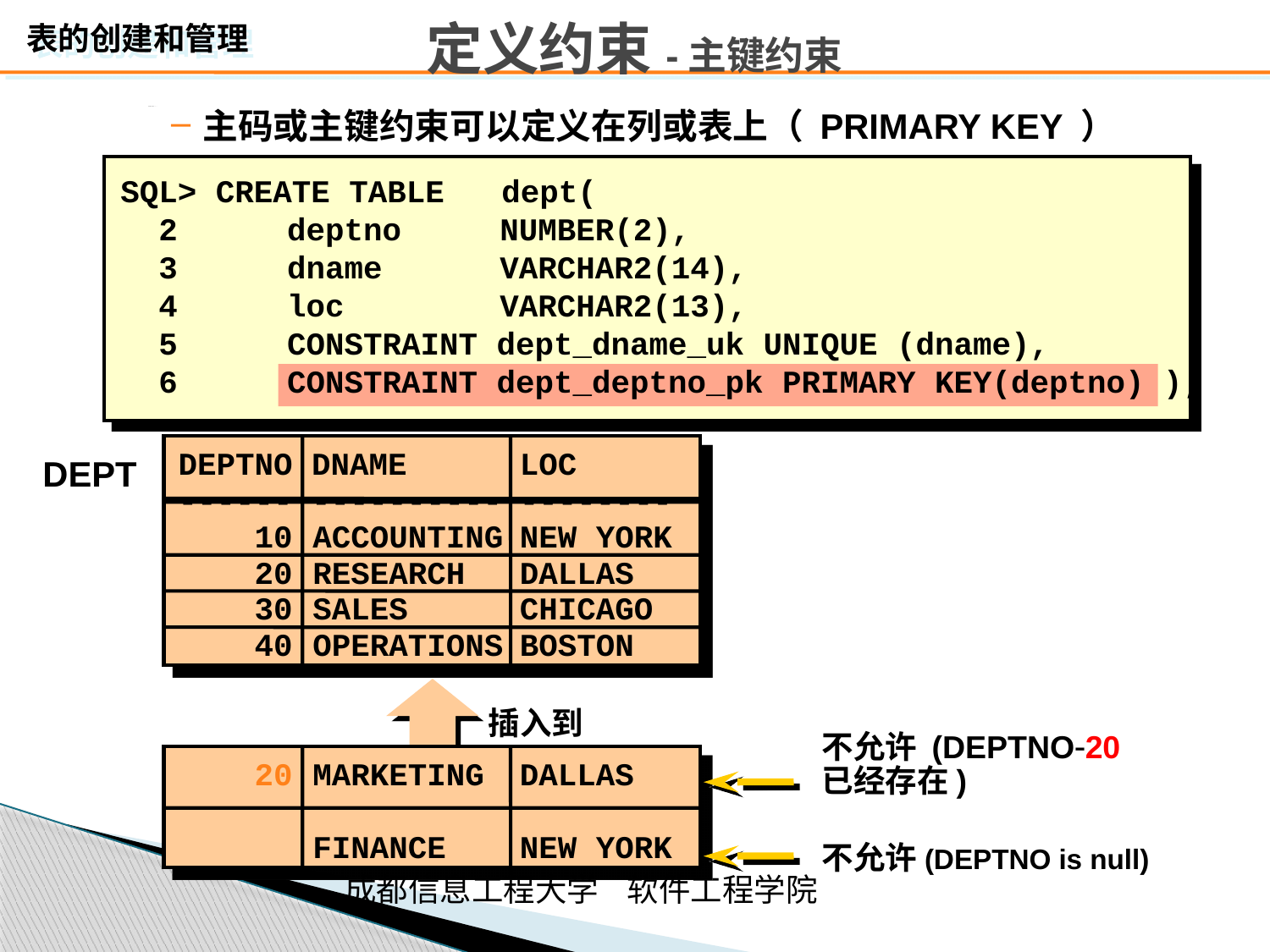

# 定义约束-主键约束
主码或主键约束可以定义在列或表上（ PRIMARY KEY ）

SQL> CREATE TABLE   dept(
  2  	deptno 	  NUMBER(2),
  3	dname	  VARCHAR2(14),
  4	loc	  VARCHAR2(13),
  5	CONSTRAINT dept_dname_uk UNIQUE (dname),
  6	CONSTRAINT dept_deptno_pk PRIMARY KEY(deptno) );

DEPTNO DNAME     	LOC
------ ----------	--------
    10	ACCOUNTING	NEW YORK
    20	RESEARCH	DALLAS
    30	SALES		CHICAGO
    40	OPERATIONS	BOSTON
DEPT

    20	MARKETING	DALLAS

	FINANCE	NEW YORK

插入到
不允许 (DEPTNO−20已经存在)

不允许(DEPTNO is null)